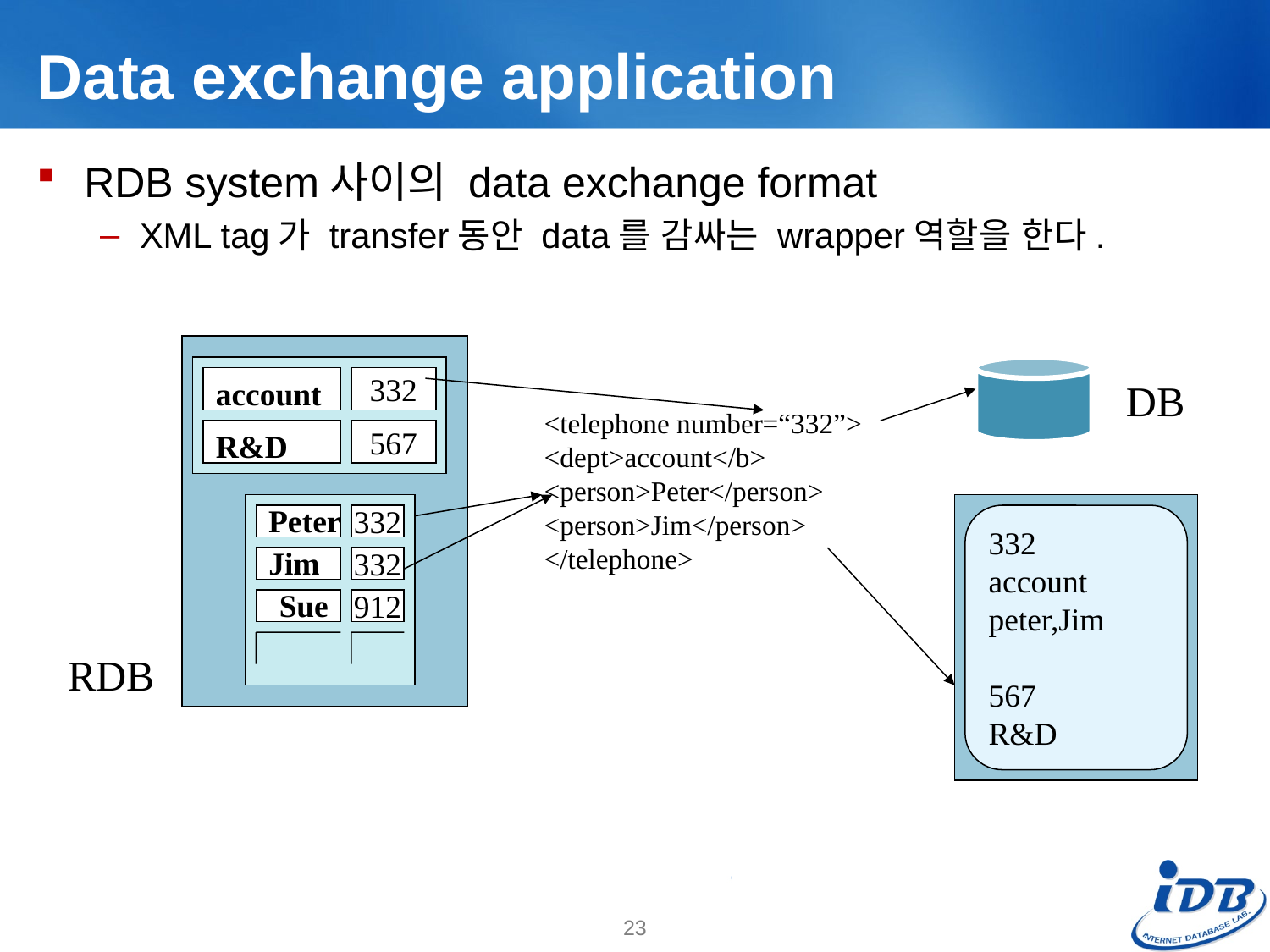

# Data exchange application
RDB system사이의 data exchange format
XML tag가 transfer동안 data를 감싸는 wrapper역할을 한다.

account
332
DB

<telephone number=“332”>
<dept>account</b>
<person>Peter</person>
<person>Jim</person>
</telephone>

R&D
567

Peter

332
332
account
peter,Jim

567
R&D
Jim

332

Sue

912

RDB
23